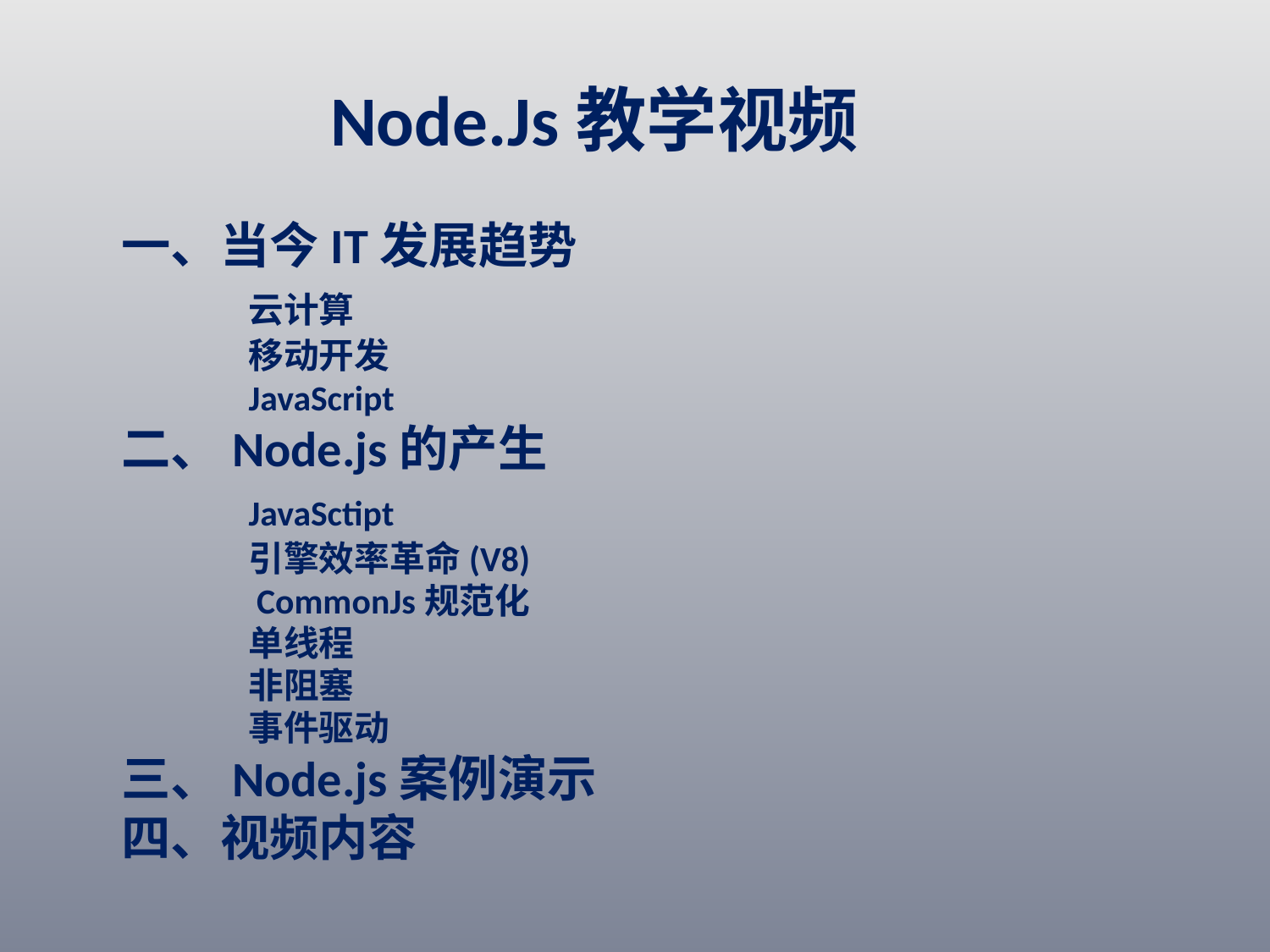

Node.Js教学视频
一、当今IT发展趋势
	云计算
	移动开发
	JavaScript
二、Node.js的产生
	JavaSctipt
	引擎效率革命(V8)
	 CommonJs规范化
	单线程
	非阻塞
	事件驱动
三、Node.js案例演示
四、视频内容